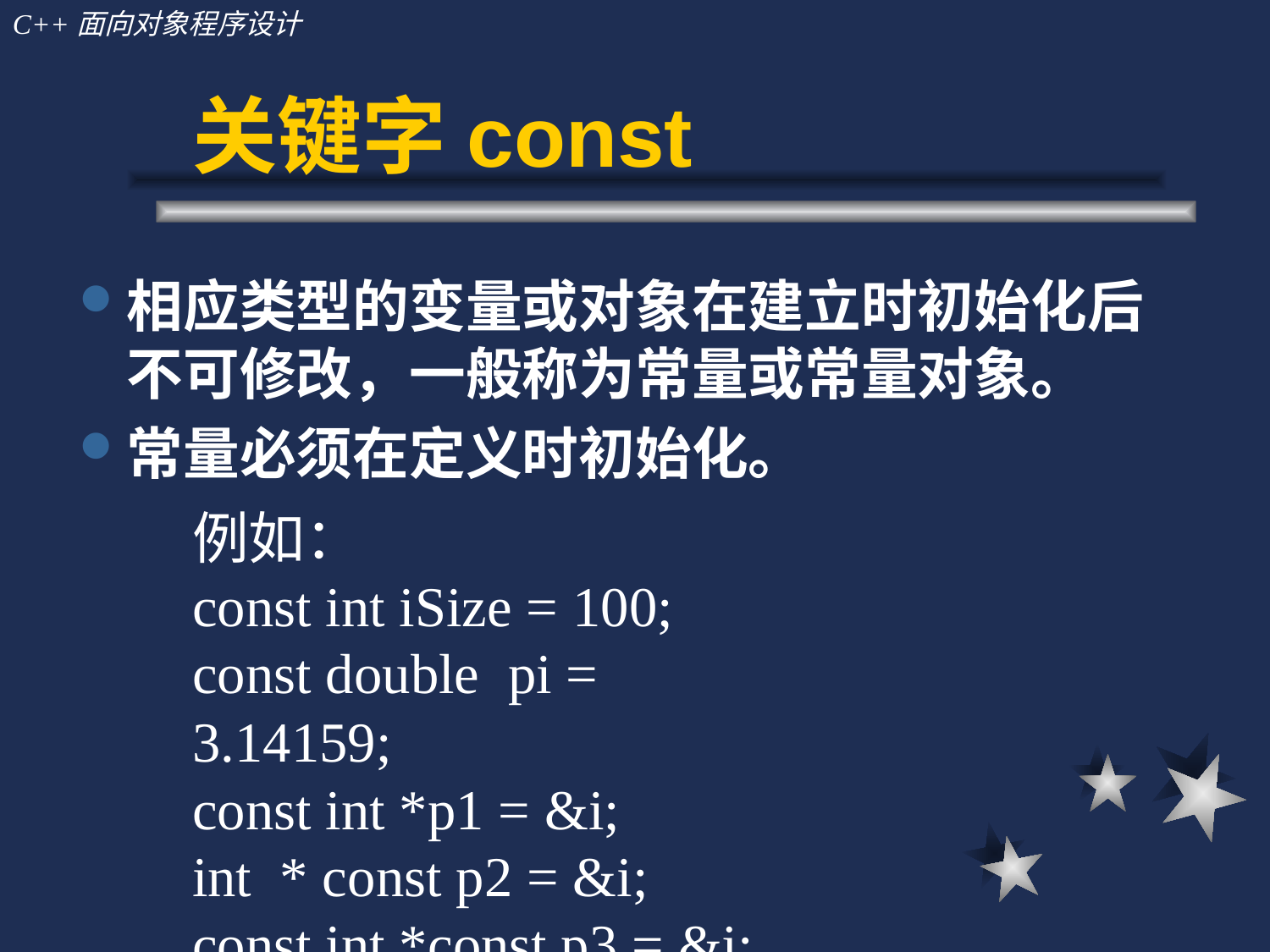

# 关键字const
相应类型的变量或对象在建立时初始化后不可修改，一般称为常量或常量对象。
常量必须在定义时初始化。
例如：
const int iSize = 100;
const double  pi = 3.14159;
const int *p1 = &i;
int  * const p2 = &i;
const int *const p3 = &j;
34